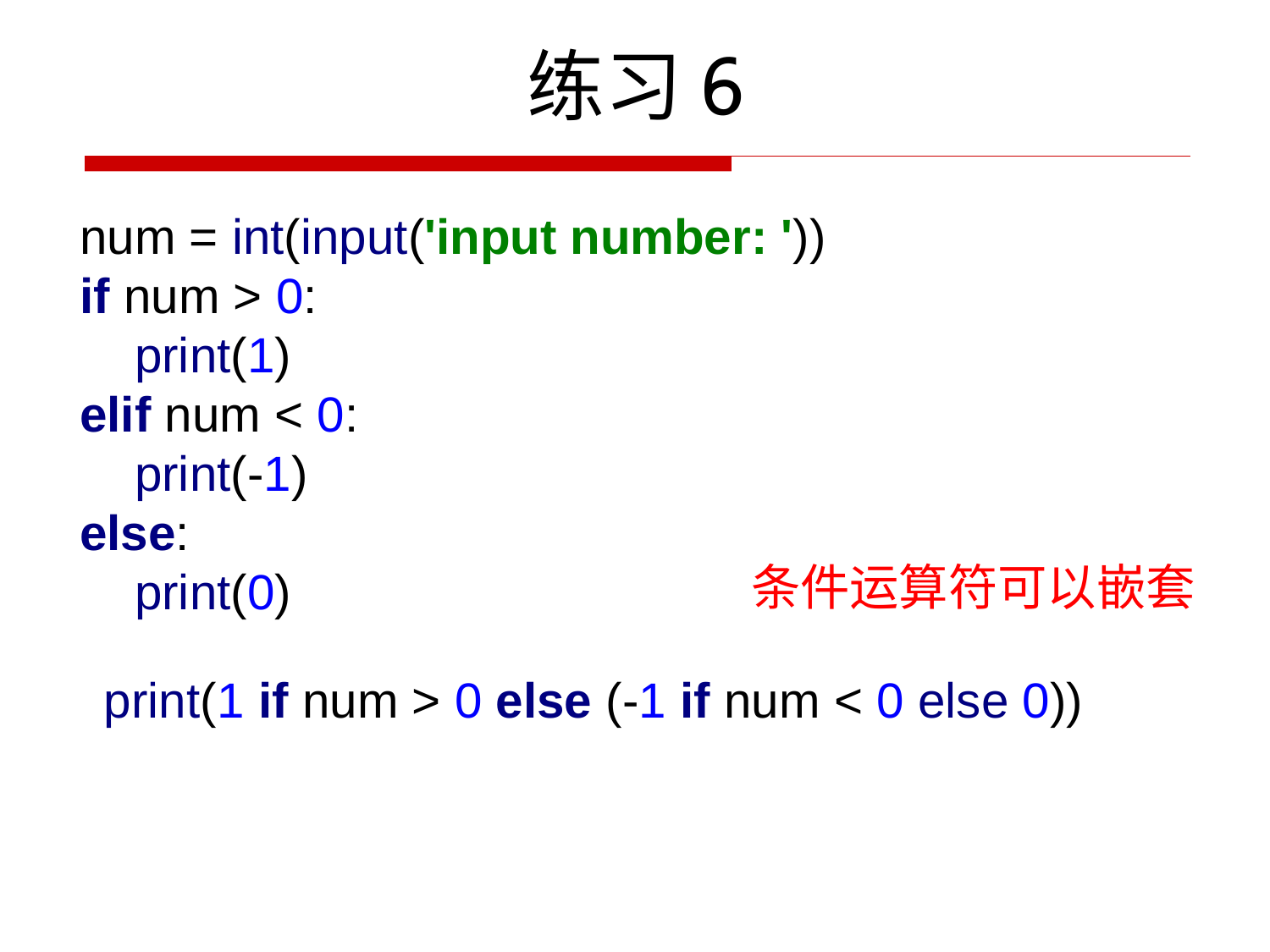

# 练习6
练习
num = int(input('input number: '))
if num > 0:
    print(1)
elif num < 0:
    print(-1)
else:
    print(0)
条件运算符可以嵌套
print(1 if num > 0 else (-1 if num < 0 else 0))